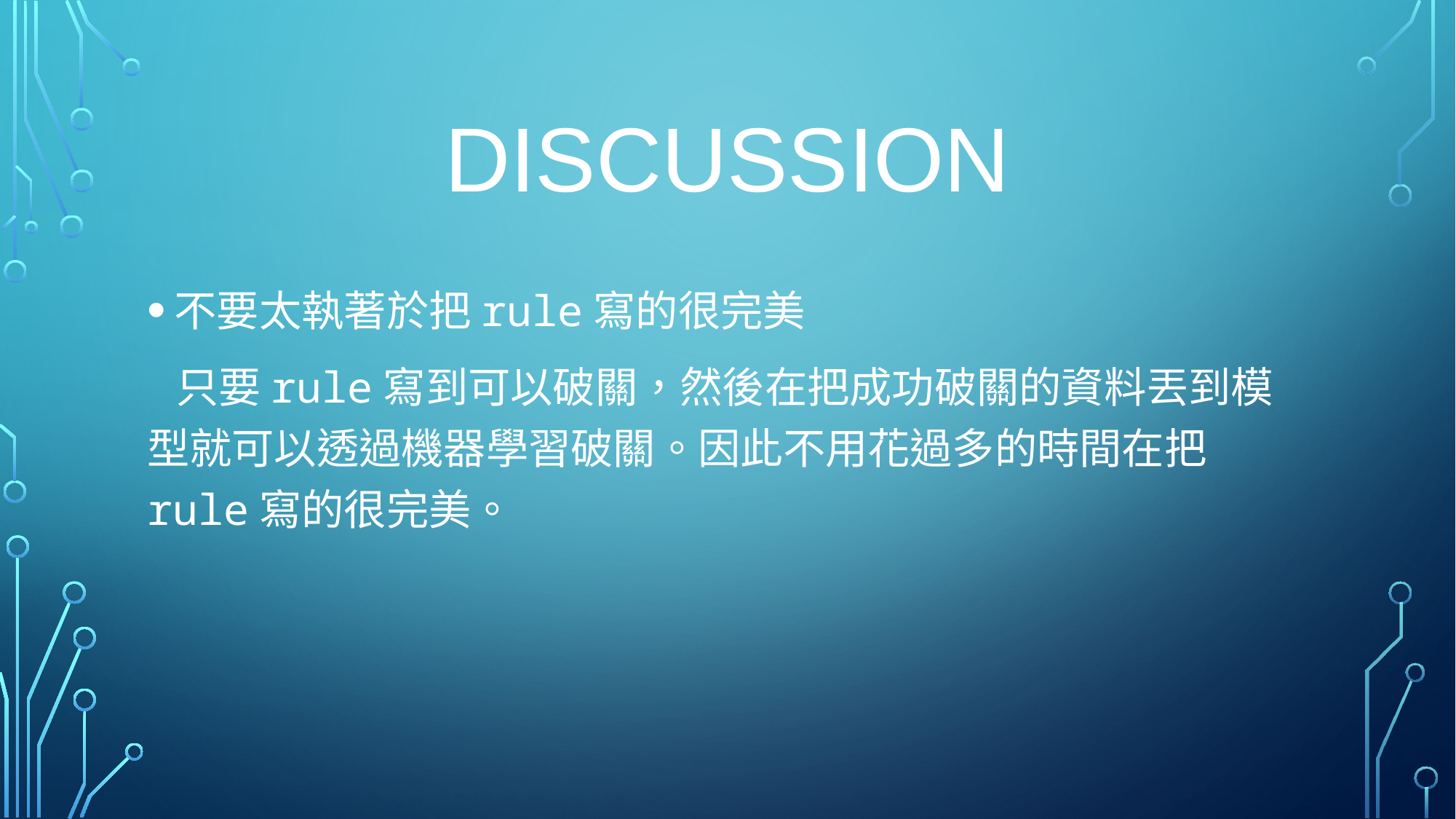

# Discussion
不要太執著於把rule寫的很完美
  只要rule寫到可以破關，然後在把成功破關的資料丟到模型就可以透過機器學習破關。因此不用花過多的時間在把rule寫的很完美。